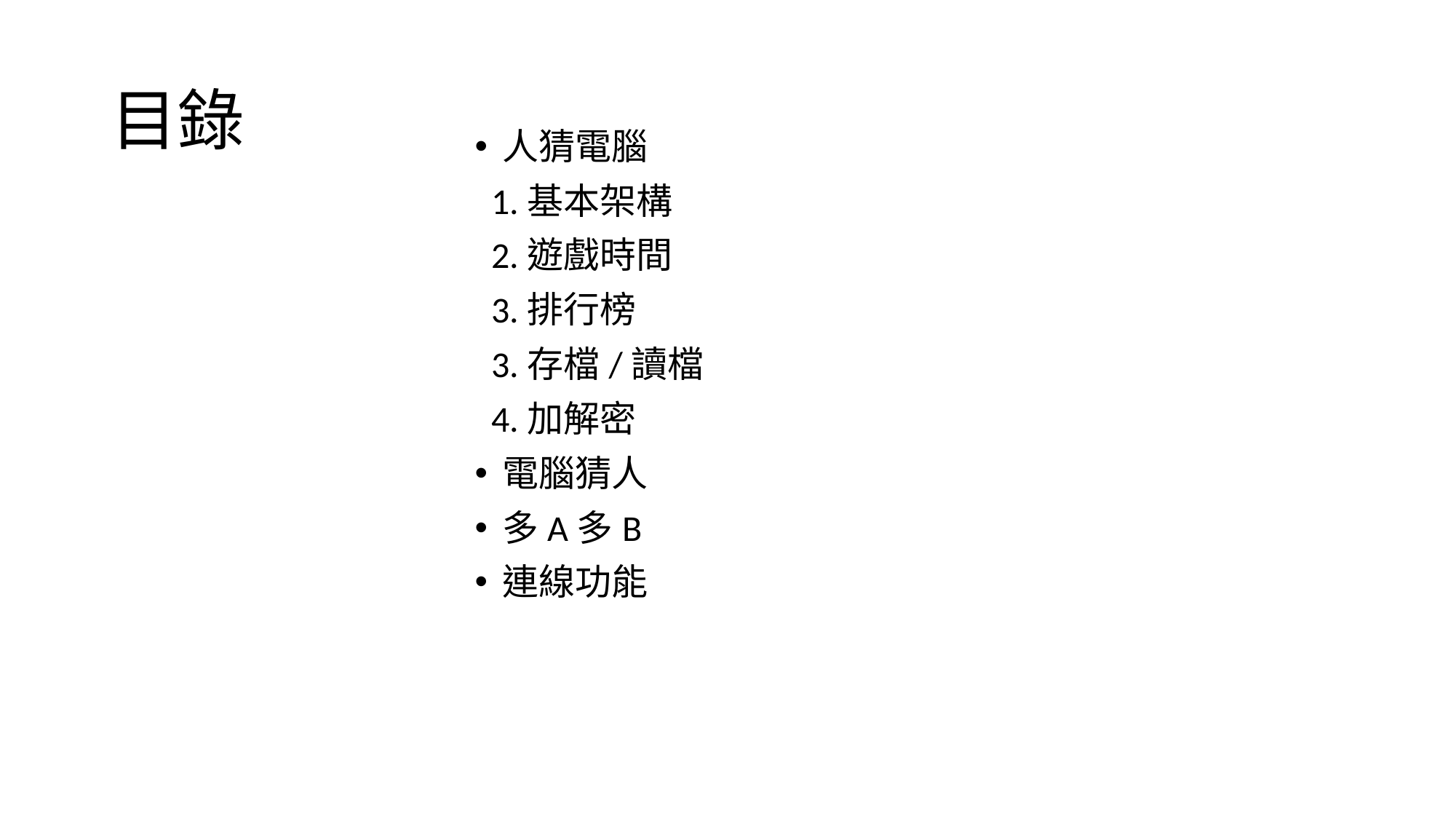

# 目錄
人猜電腦
  1.基本架構
  2.遊戲時間
  3.排行榜
  3.存檔/讀檔
  4.加解密
電腦猜人
多A多B
連線功能